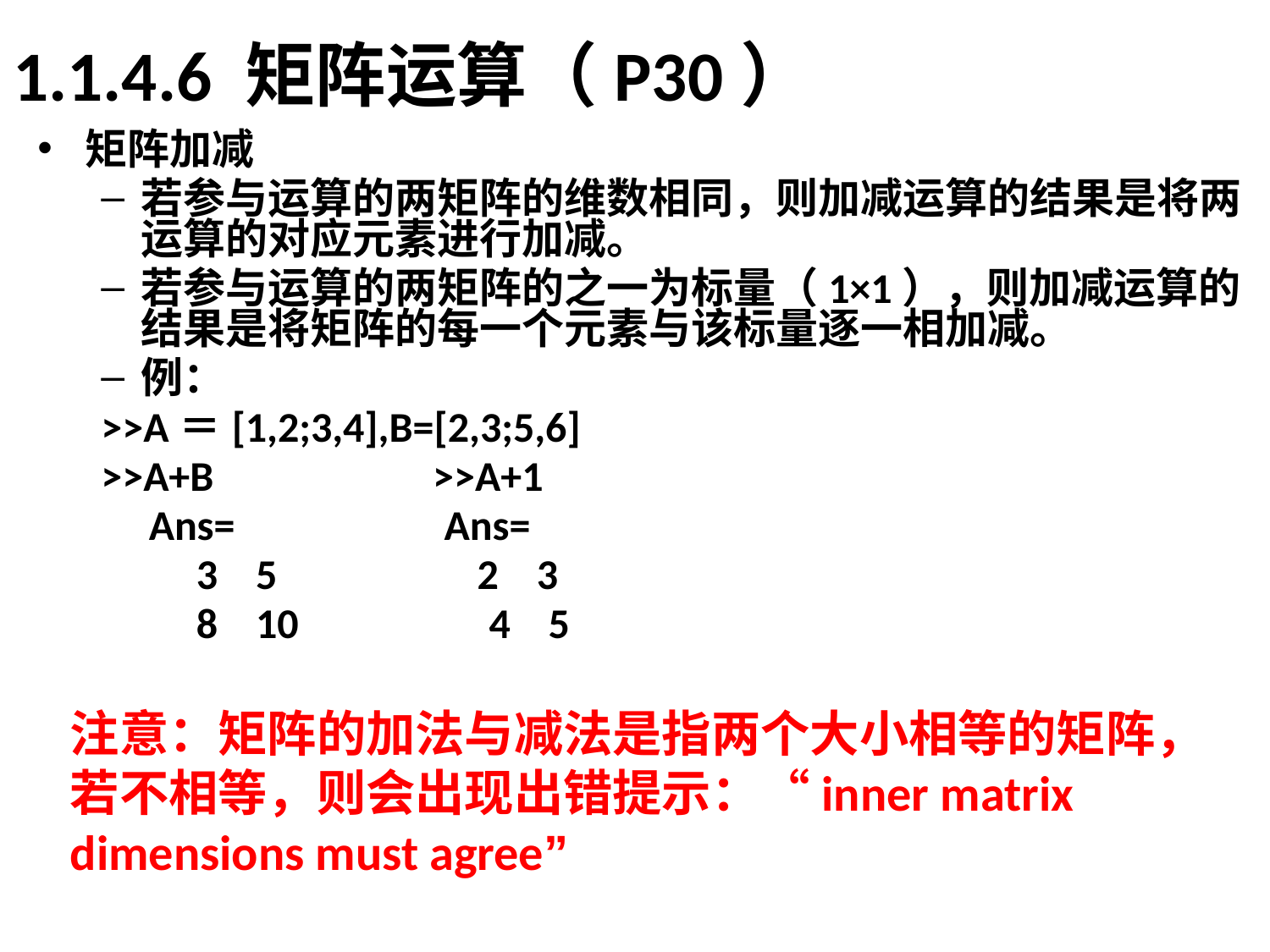

# 1.1.4.6 矩阵运算（P30）
矩阵加减
若参与运算的两矩阵的维数相同，则加减运算的结果是将两运算的对应元素进行加减。
若参与运算的两矩阵的之一为标量（1×1），则加减运算的结果是将矩阵的每一个元素与该标量逐一相加减。
例：
>>A＝[1,2;3,4],B=[2,3;5,6]
>>A+B                       >>A+1
     Ans=                      Ans=
          3    5                     2    3
          8    10                    4    5
注意：矩阵的加法与减法是指两个大小相等的矩阵，若不相等，则会出现出错提示：“inner matrix dimensions must agree”